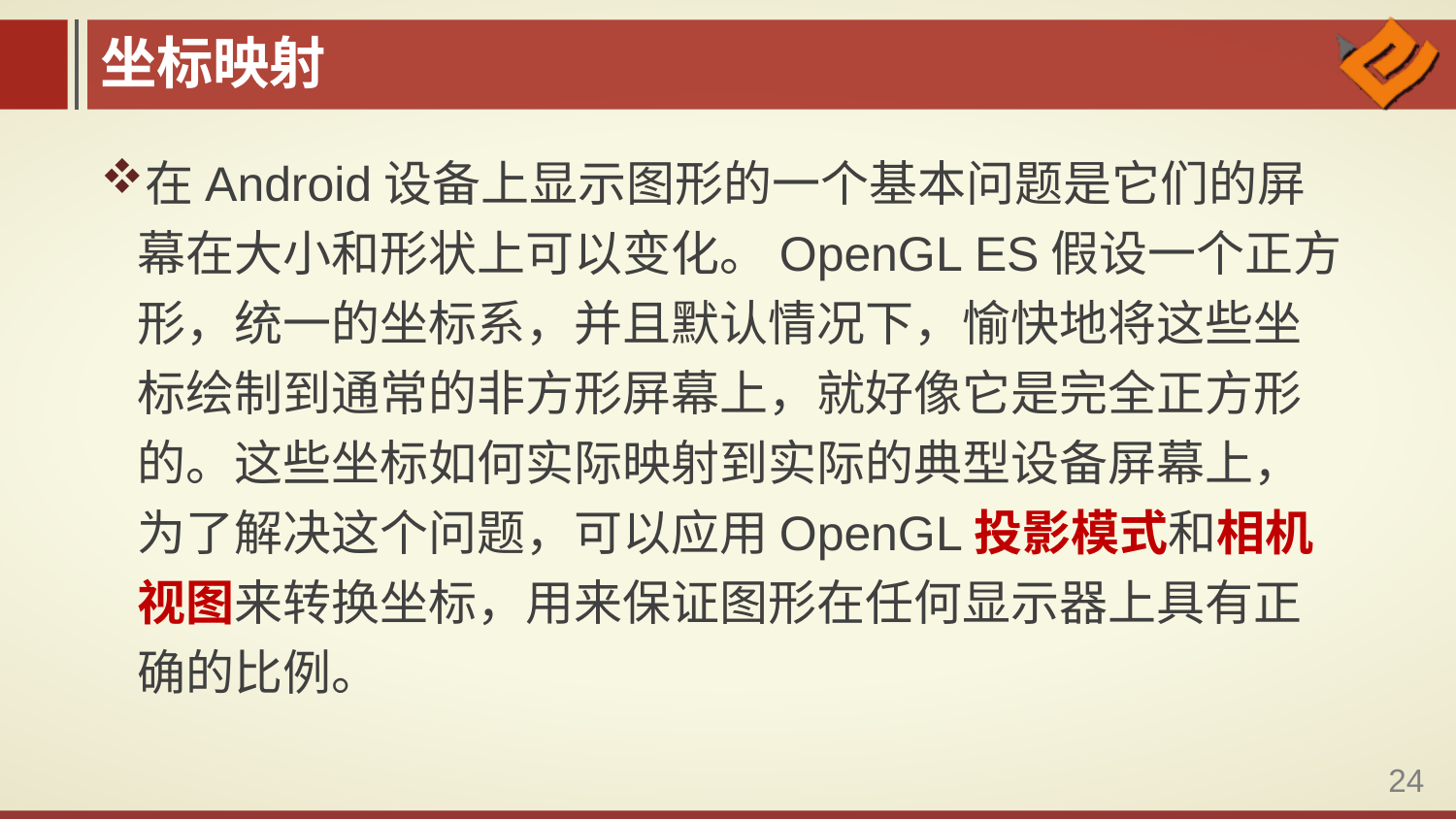

坐标映射
在Android设备上显示图形的一个基本问题是它们的屏幕在大小和形状上可以变化。OpenGL ES假设一个正方形，统一的坐标系，并且默认情况下，愉快地将这些坐标绘制到通常的非方形屏幕上，就好像它是完全正方形的。这些坐标如何实际映射到实际的典型设备屏幕上，为了解决这个问题，可以应用OpenGL投影模式和相机视图来转换坐标，用来保证图形在任何显示器上具有正确的比例。